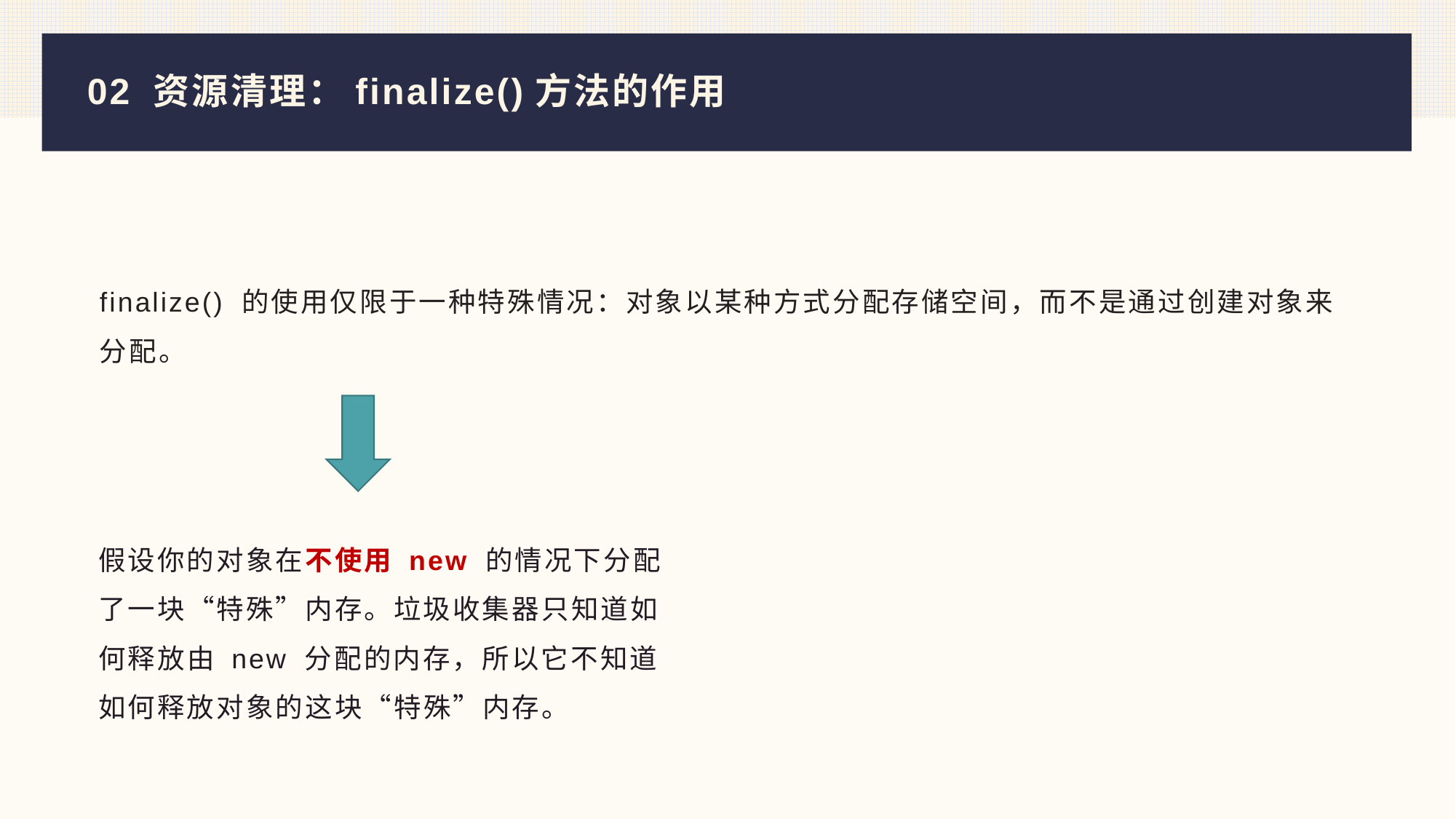

# 02 资源清理：finalize()方法的作用
finalize() 的使用仅限于一种特殊情况：对象以某种方式分配存储空间，而不是通过创建对象来分配。

假设你的对象在不使用 new 的情况下分配了一块“特殊”内存。垃圾收集器只知道如何释放由 new 分配的内存，所以它不知道如何释放对象的这块“特殊”内存。